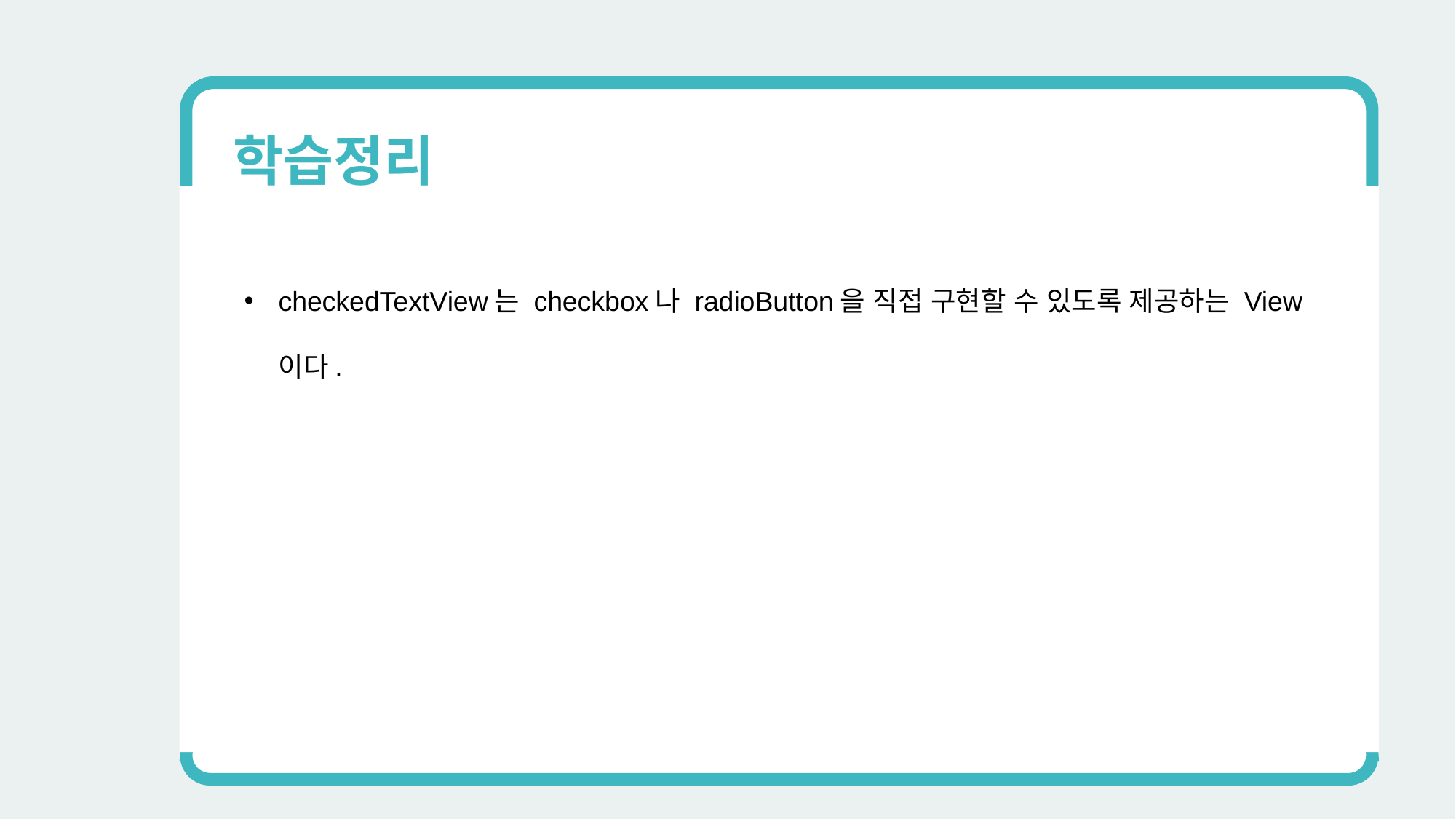

학습정리

checkedTextView는 checkbox나 radioButton을 직접 구현할 수 있도록 제공하는 View 이다.